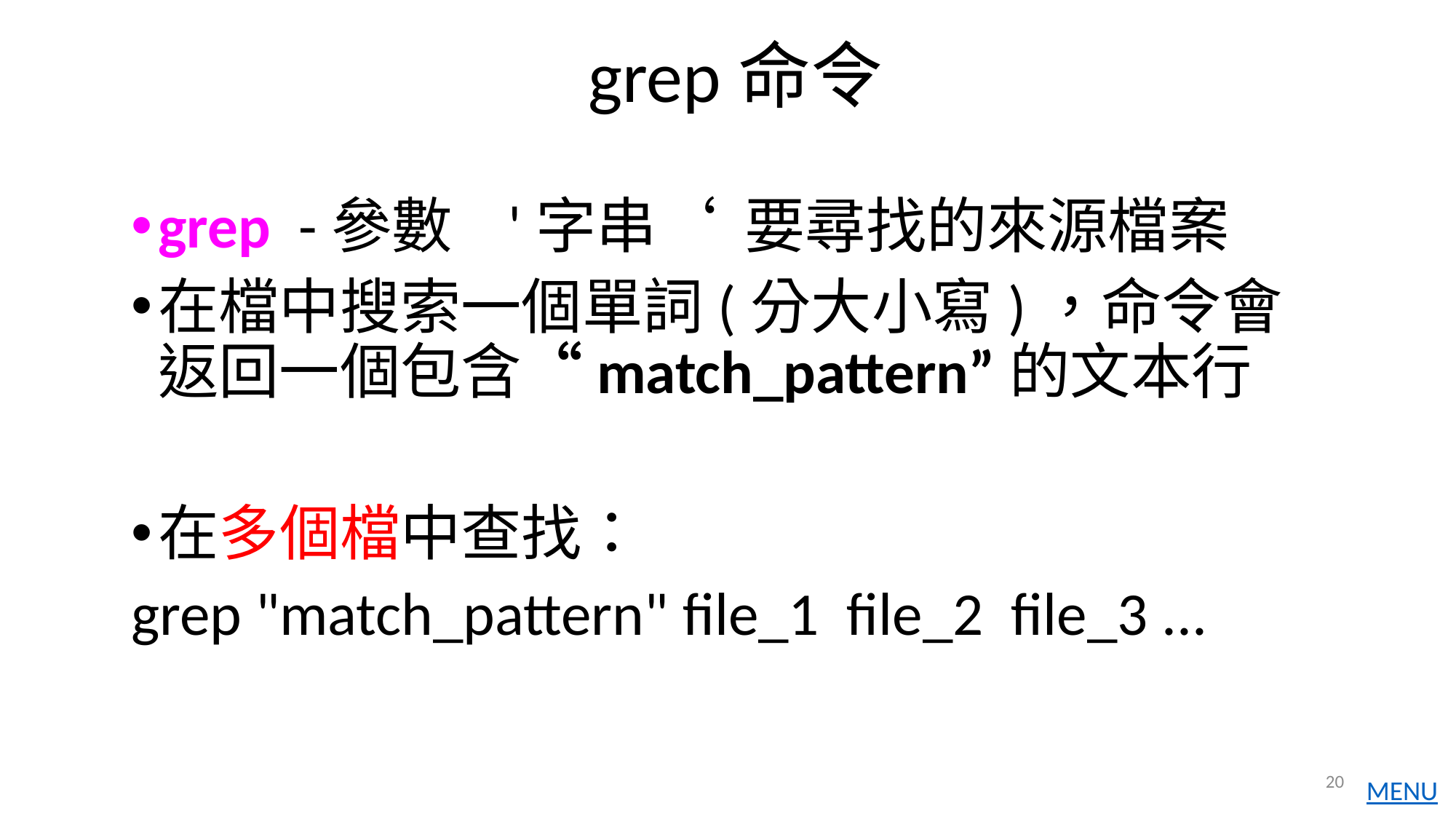

grep命令
grep  -參數   '字串‘  要尋找的來源檔案
在檔中搜索一個單詞(分大小寫)，命令會返回一個包含“match_pattern”的文本行

在多個檔中查找：
grep "match_pattern" file_1  file_2  file_3 ...

20